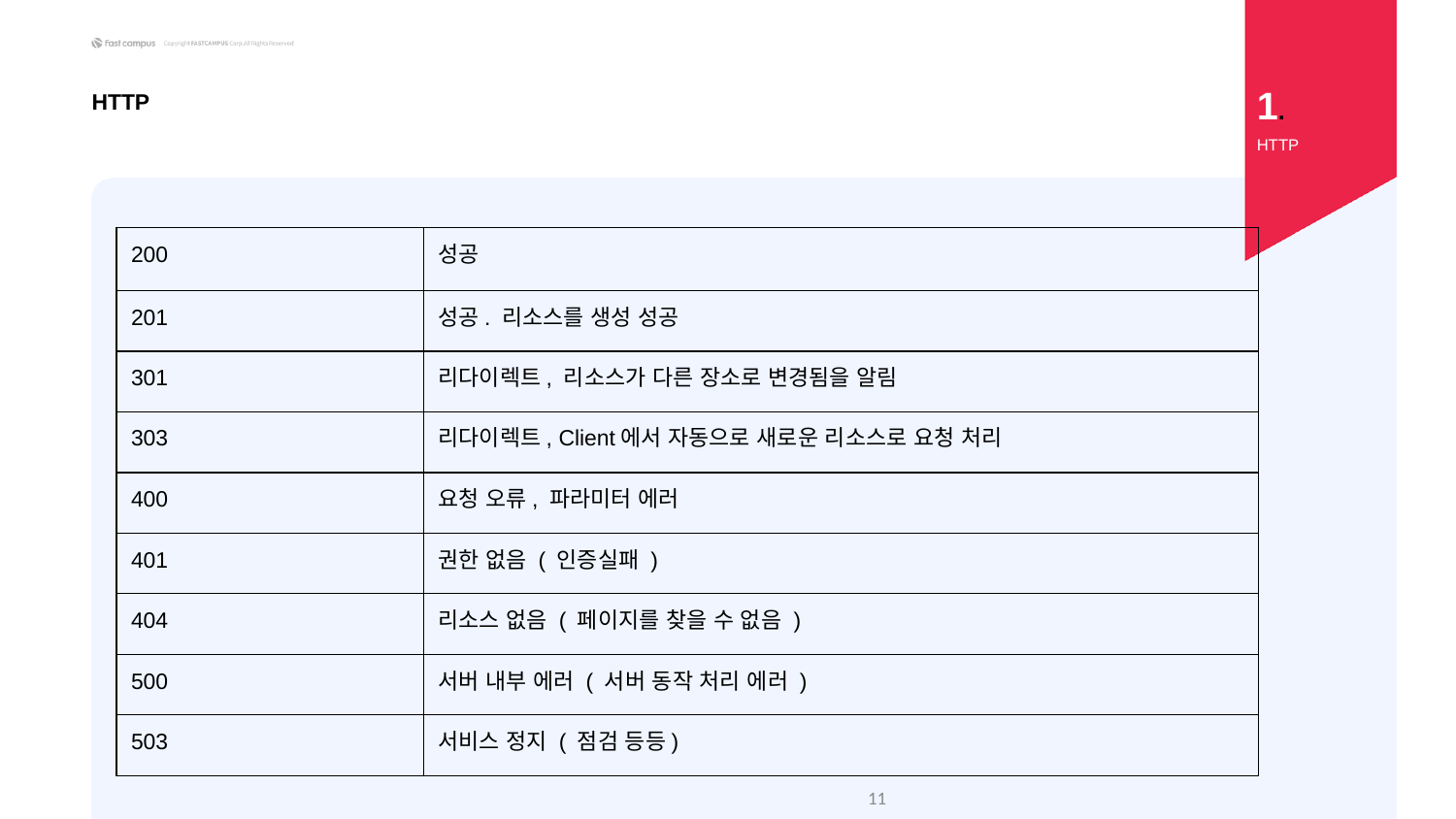

1.
HTTP
HTTP
| 200 | 성공 |
| --- | --- |
| 201 | 성공. 리소스를 생성 성공 |
| 301 | 리다이렉트, 리소스가 다른 장소로 변경됨을 알림 |
| 303 | 리다이렉트, Client에서 자동으로 새로운 리소스로 요청 처리 |
| 400 | 요청 오류, 파라미터 에러 |
| 401 | 권한 없음 ( 인증실패 ) |
| 404 | 리소스 없음 ( 페이지를 찾을 수 없음 ) |
| 500 | 서버 내부 에러 ( 서버 동작 처리 에러 ) |
| 503 | 서비스 정지 ( 점검 등등) |
11